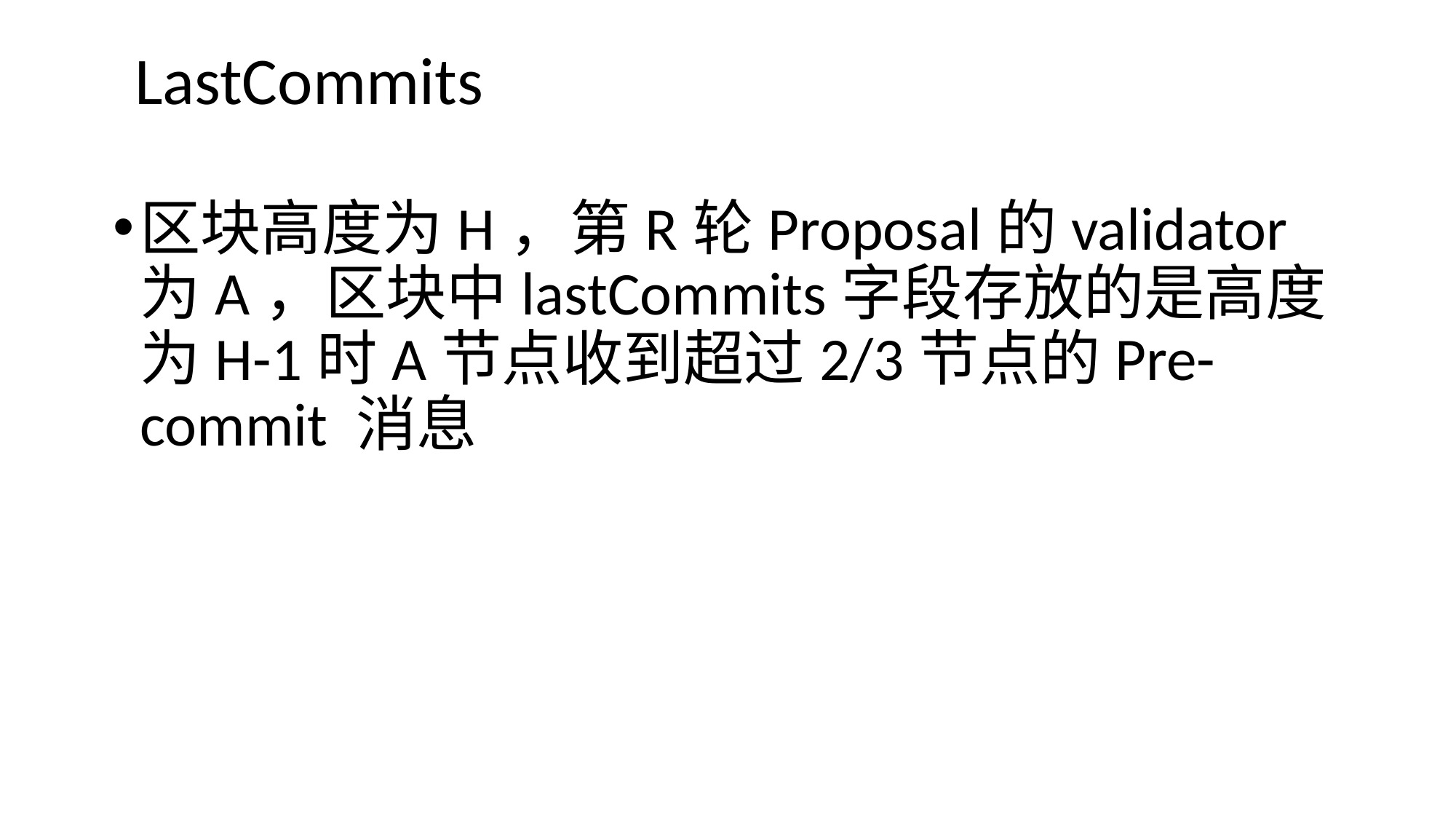

# LastCommits
区块高度为H，第R轮Proposal的validator为A，区块中lastCommits字段存放的是高度为H-1时A节点收到超过2/3节点的Pre-commit 消息